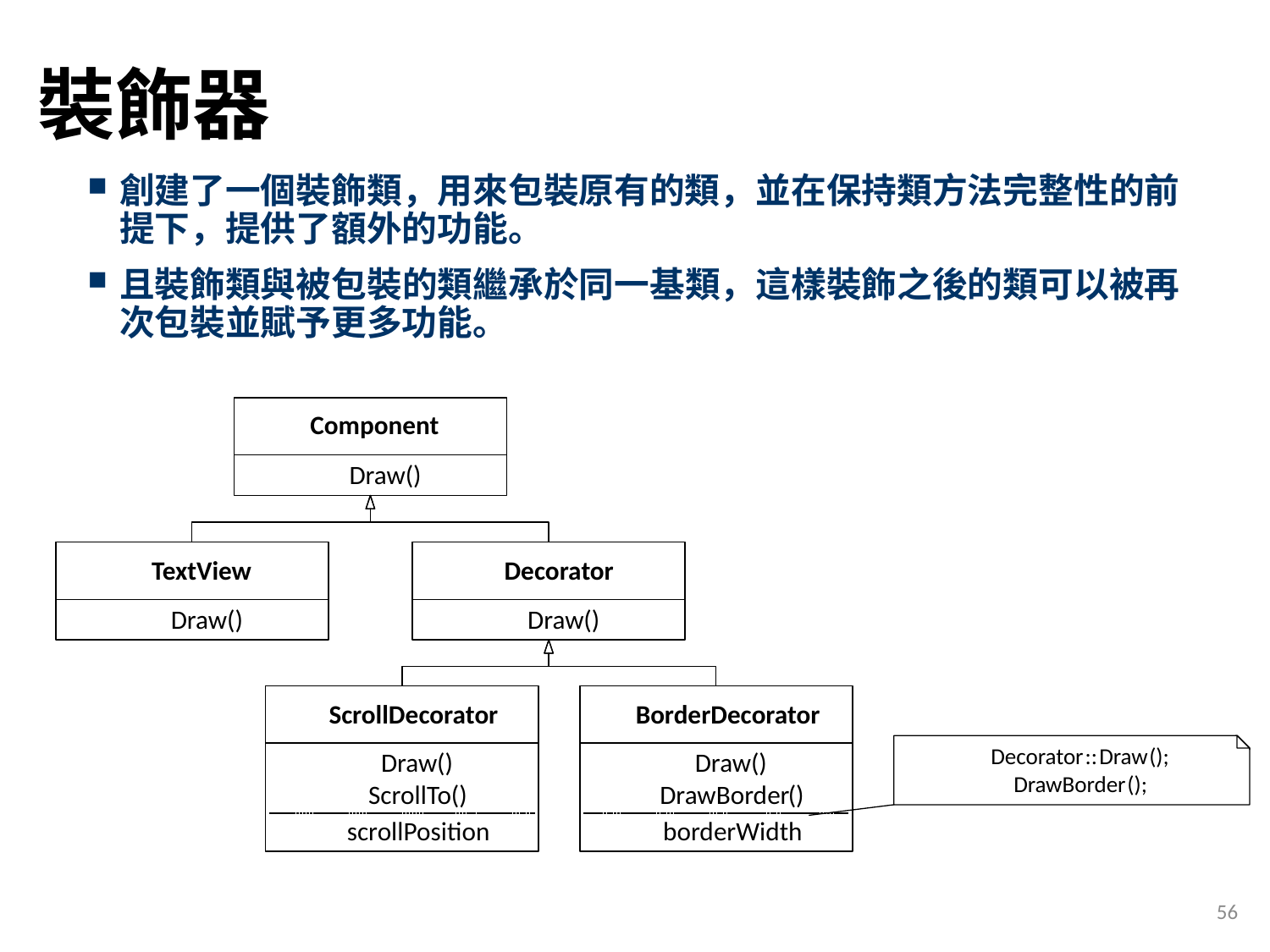

# 裝飾器
創建了一個裝飾類，用來包裝原有的類，並在保持類方法完整性的前提下，提供了額外的功能。
且裝飾類與被包裝的類繼承於同一基類，這樣裝飾之後的類可以被再次包裝並賦予更多功能。

Component

Draw
()

TextView
Decorator

Draw
()
Draw
()

ScrollDecorator
BorderDecorator

Decorator
::
Draw
()
;

Draw
()
Draw
()
DrawBorder
()
;
ScrollTo
()
DrawBorder
()

scrollPosition
borderWidth
show()
Monitor
show()
show()
Decorator::show();
showBorder();
show()
ScrollTo()
show()
ShowBorder()
56